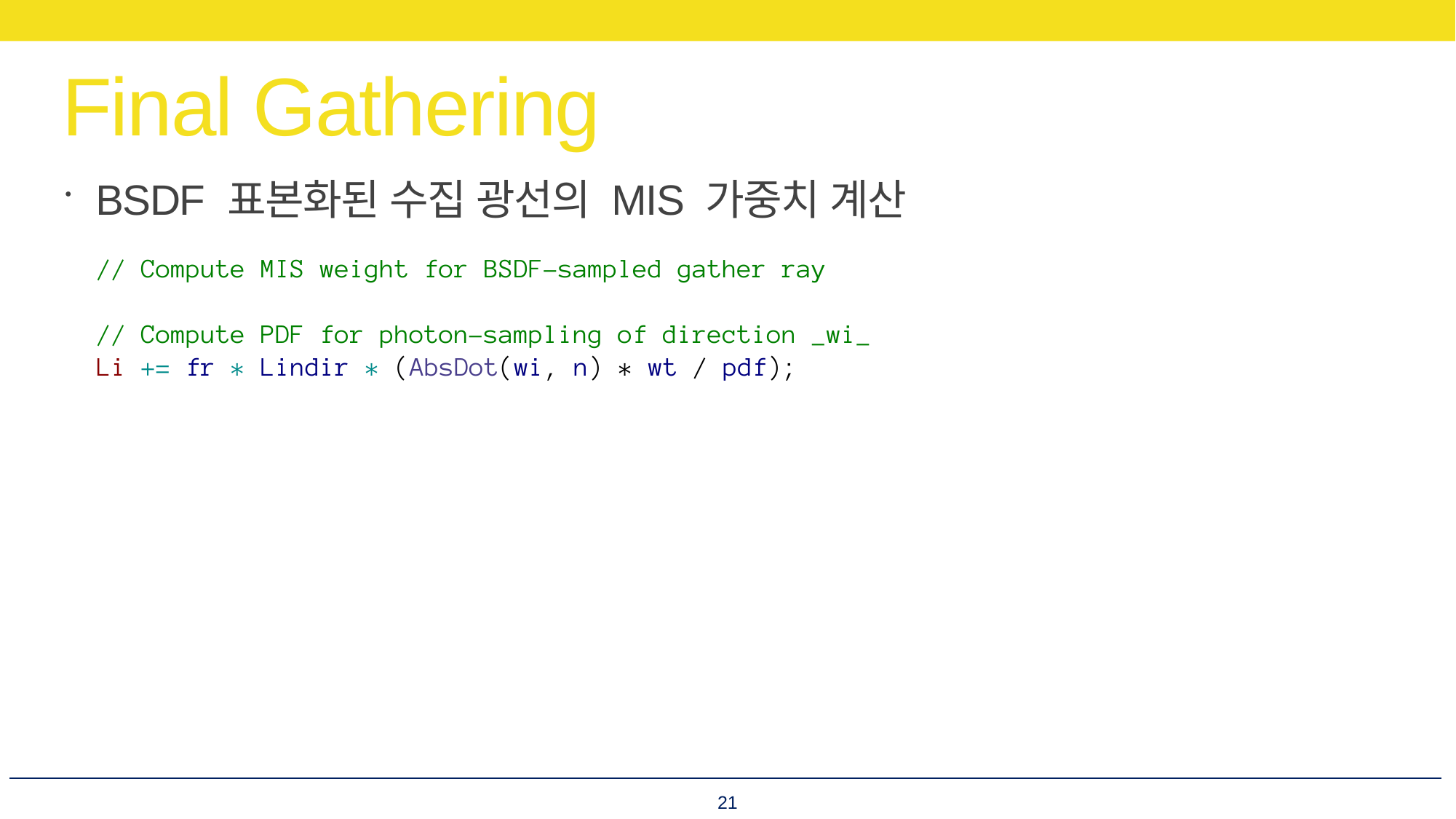

# Final Gathering
BSDF 표본화된 수집 광선의 MIS 가중치 계산
// Compute MIS weight for BSDF-sampled gather ray

// Compute PDF for photon-sampling of direction _wi_
Li += fr * Lindir * (AbsDot(wi, n) * wt / pdf);
21